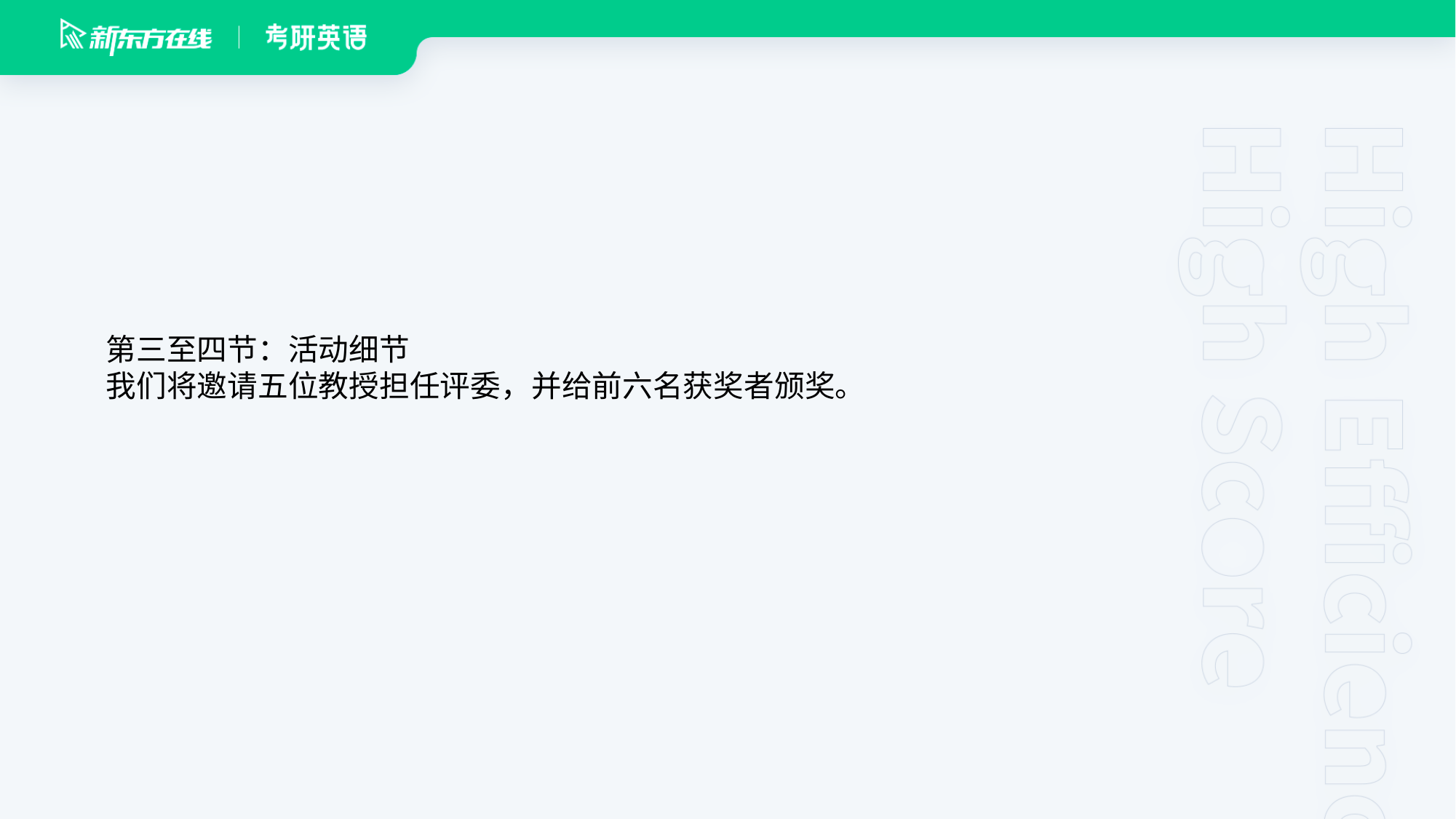

第三至四节：活动细节
我们将邀请五位教授担任评委，并给前六名获奖者颁奖。